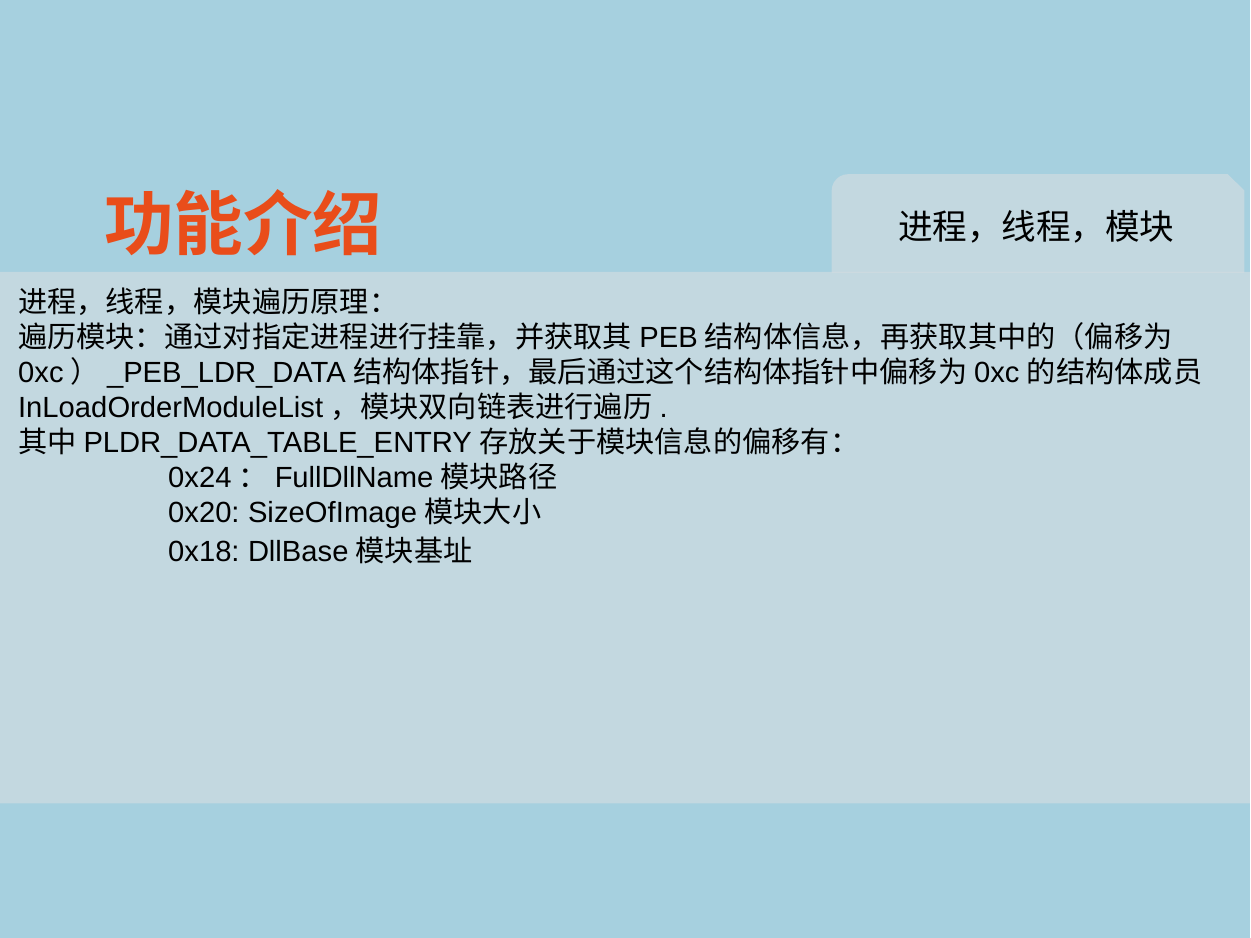

功能介绍
进程，线程，模块

进程，线程，模块遍历原理：
遍历模块：通过对指定进程进行挂靠，并获取其PEB结构体信息，再获取其中的（偏移为0xc）_PEB_LDR_DATA结构体指针，最后通过这个结构体指针中偏移为0xc的结构体成员InLoadOrderModuleList，模块双向链表进行遍历.
其中PLDR_DATA_TABLE_ENTRY存放关于模块信息的偏移有：
	0x24：FullDllName模块路径
	0x20: SizeOfImage模块大小
	0x18: DllBase模块基址